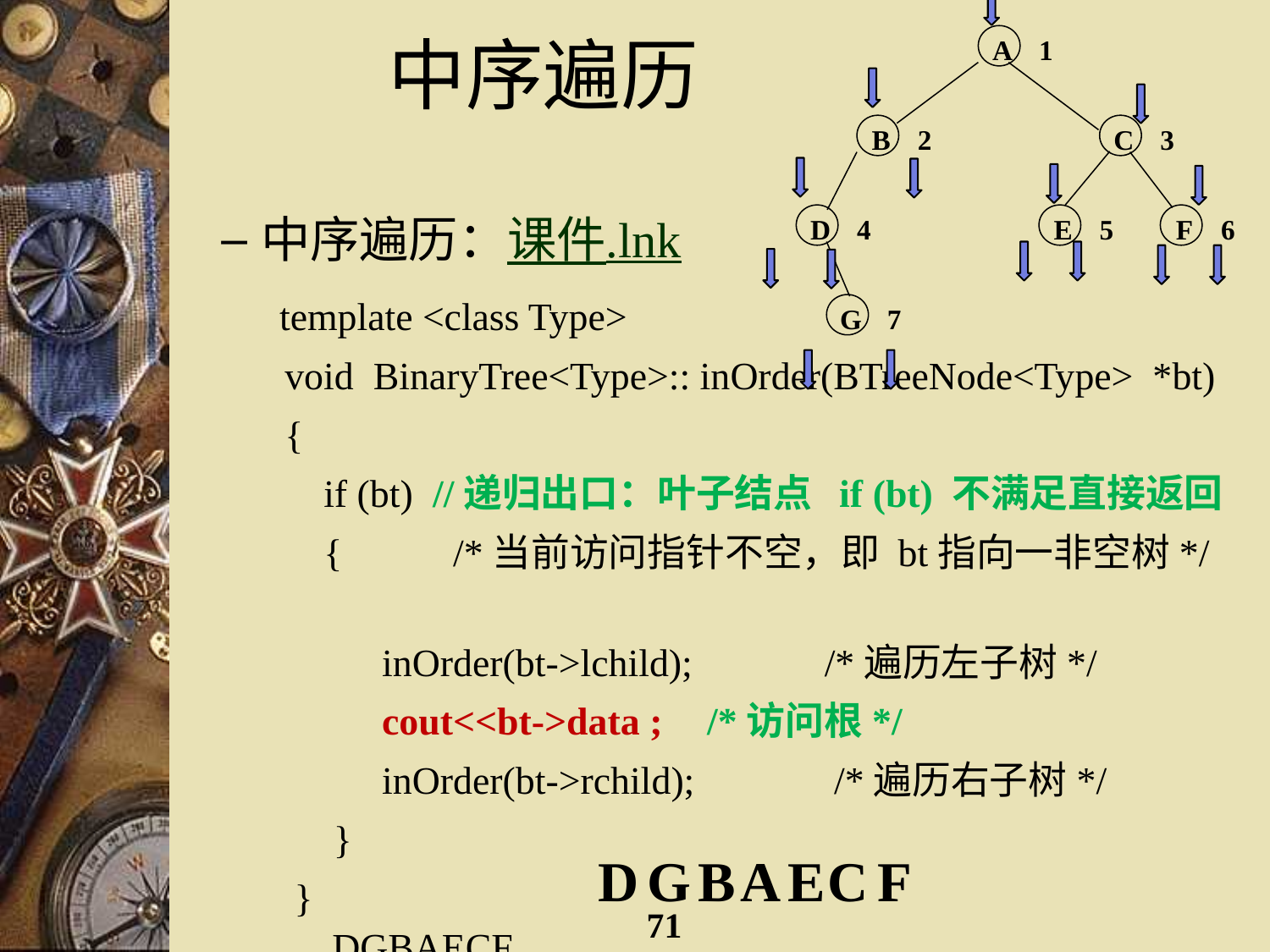

# 中序遍历
A

1

B

2
C

3

D

4
E

5
F

6

G

7

中序遍历：课件.lnk
      template <class Type>
void  BinaryTree<Type>:: inOrder(BTreeNode<Type>  *bt)
{
    if (bt)  //递归出口：叶子结点  if (bt) 不满足直接返回
    {	 /*当前访问指针不空，即 bt指向一非空树*/
          inOrder(bt->lchild); 	/*遍历左子树*/
          cout<<bt->data ; 	 /*访问根*/
          inOrder(bt->rchild); 	 /*遍历右子树*/
     }
 }
		DGBAECF

E
D
G
B
A
C
F